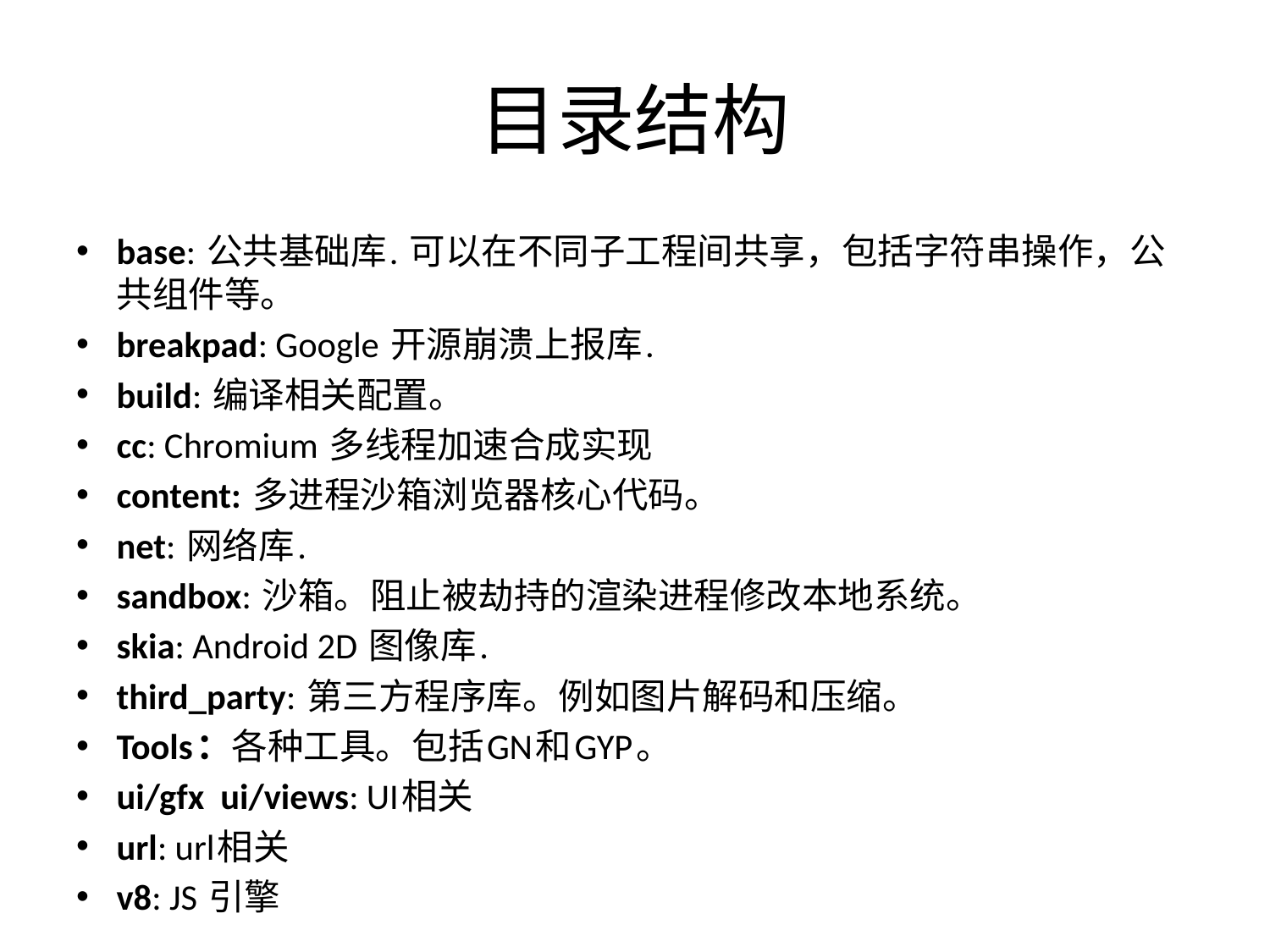

# 目录结构
base: 公共基础库. 可以在不同子工程间共享，包括字符串操作，公共组件等。
breakpad: Google 开源崩溃上报库.
build: 编译相关配置。
cc: Chromium 多线程加速合成实现
content: 多进程沙箱浏览器核心代码。
net: 网络库.
sandbox: 沙箱。阻止被劫持的渲染进程修改本地系统。
skia: Android 2D 图像库.
third_party: 第三方程序库。例如图片解码和压缩。
Tools：各种工具。包括GN和GYP。
ui/gfx  ui/views: UI相关
url: url相关
v8: JS 引擎